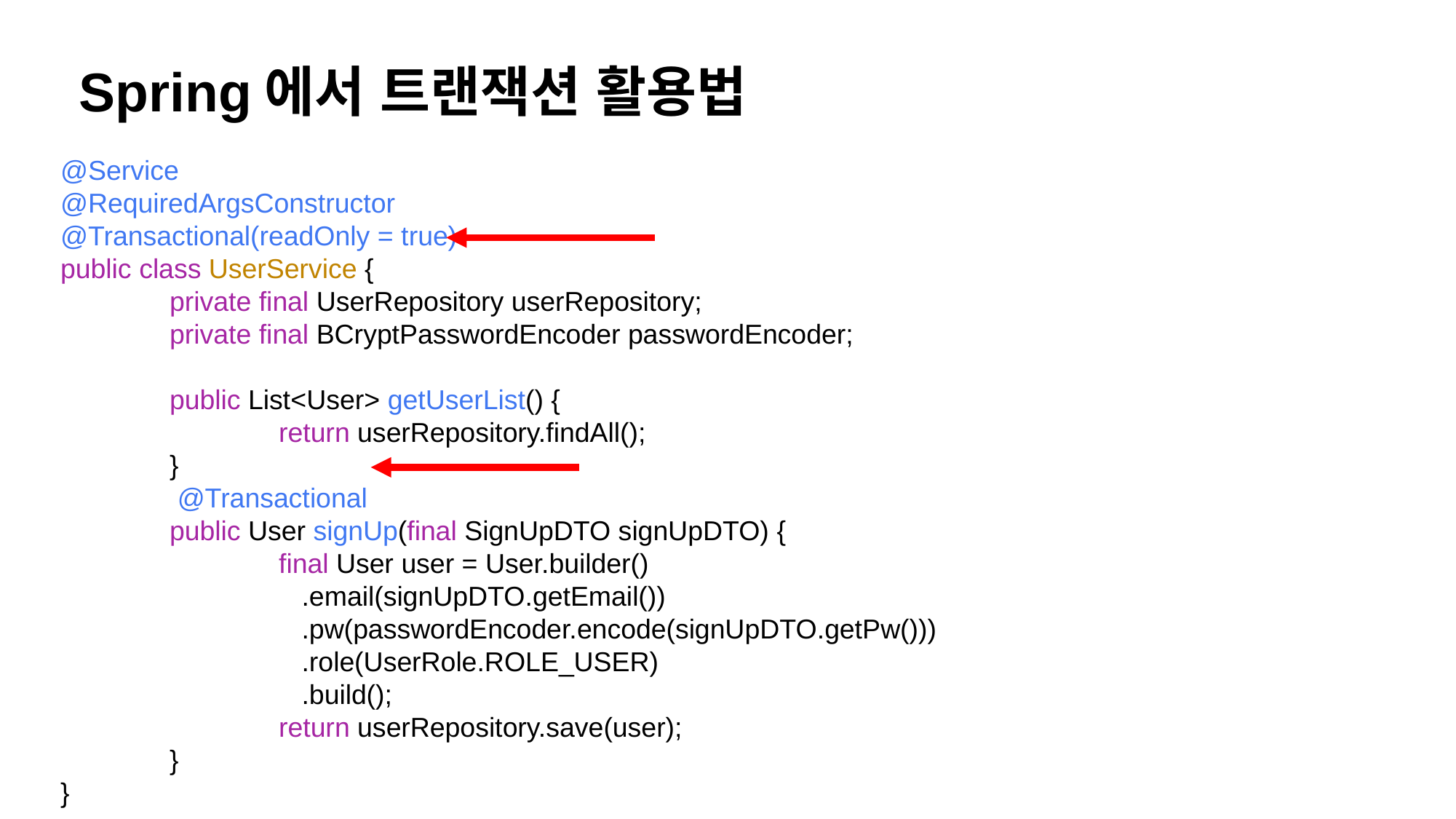

Spring에서 트랜잭션 활용법
@Service
@RequiredArgsConstructor
@Transactional(readOnly = true)
public class UserService {
	private final UserRepository userRepository;
	private final BCryptPasswordEncoder passwordEncoder;

	public List<User> getUserList() {
		return userRepository.findAll();
	}
	 @Transactional
	public User signUp(final SignUpDTO signUpDTO) {
		final User user = User.builder()
   		   .email(signUpDTO.getEmail())
		   .pw(passwordEncoder.encode(signUpDTO.getPw()))
		   .role(UserRole.ROLE_USER)
		   .build();
		return userRepository.save(user);
	}
}